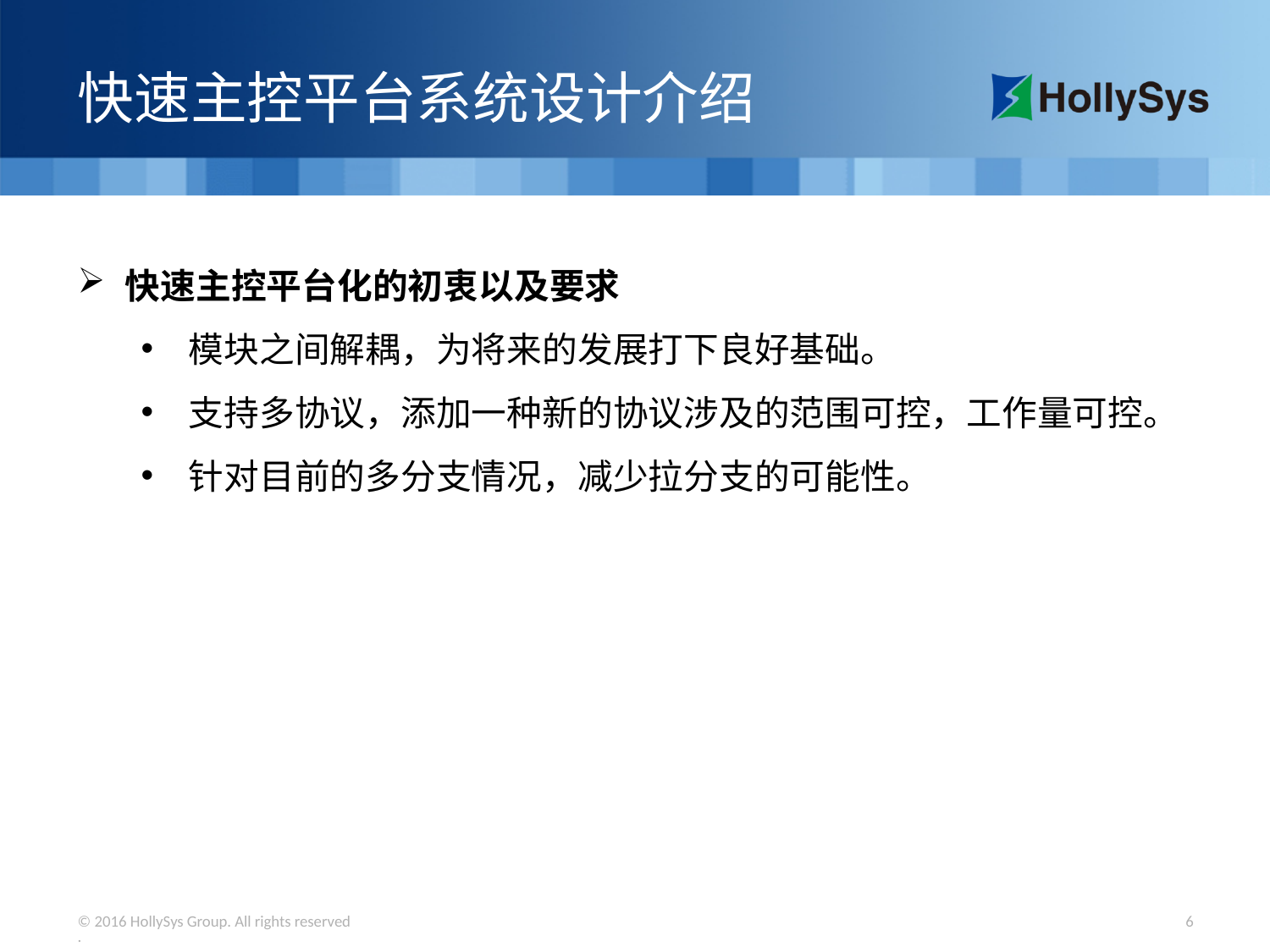

# 快速主控平台系统设计介绍
快速主控平台化的初衷以及要求
模块之间解耦，为将来的发展打下良好基础。
支持多协议，添加一种新的协议涉及的范围可控，工作量可控。
针对目前的多分支情况，减少拉分支的可能性。

© 2016 HollySys Group. All rights reserved.
6